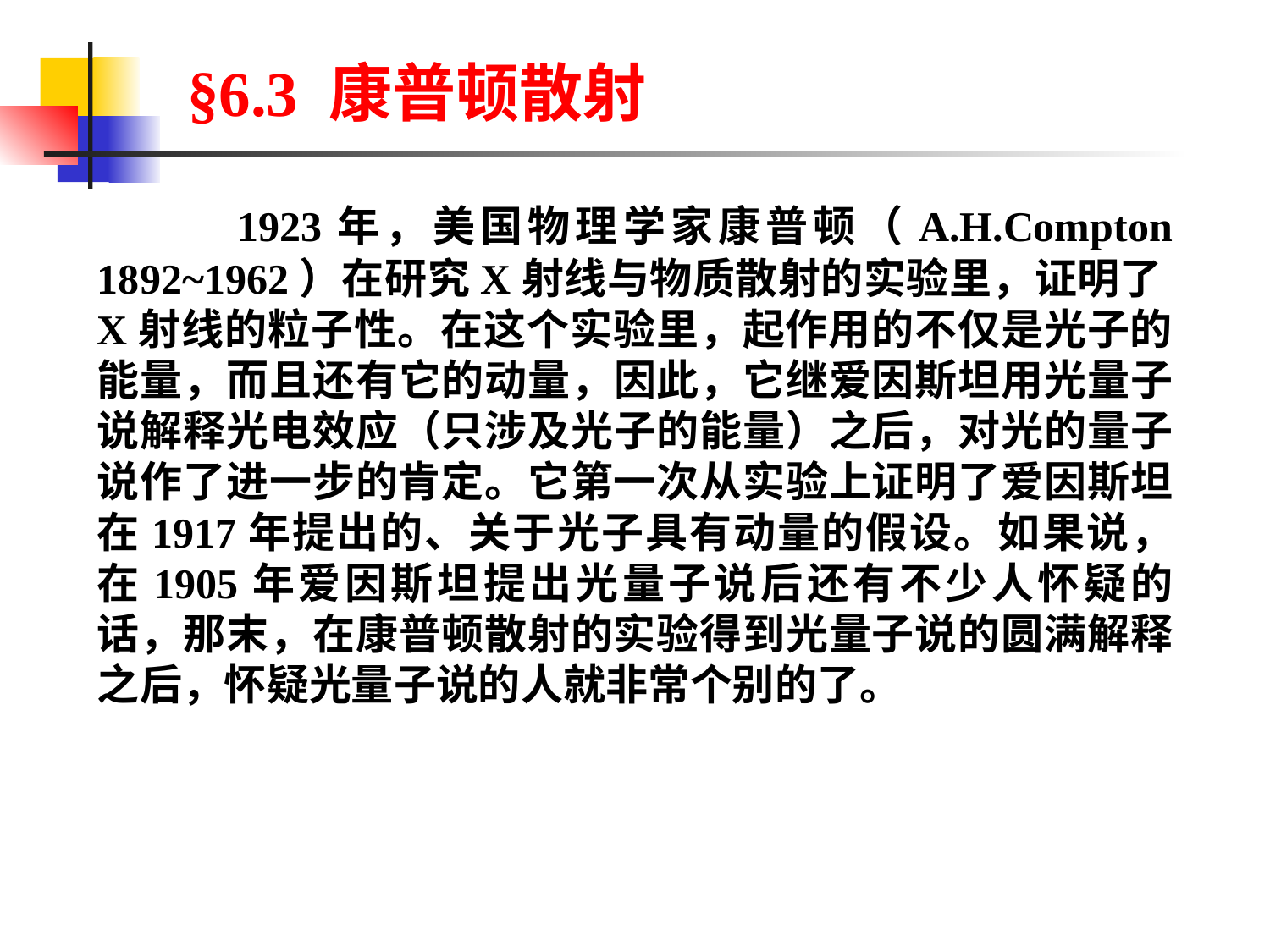

§6.3 康普顿散射
        1923年，美国物理学家康普顿（A.H.Compton 1892~1962）在研究X射线与物质散射的实验里，证明了X射线的粒子性。在这个实验里，起作用的不仅是光子的能量，而且还有它的动量，因此，它继爱因斯坦用光量子说解释光电效应（只涉及光子的能量）之后，对光的量子说作了进一步的肯定。它第一次从实验上证明了爱因斯坦在1917年提出的、关于光子具有动量的假设。如果说，在1905年爱因斯坦提出光量子说后还有不少人怀疑的话，那末，在康普顿散射的实验得到光量子说的圆满解释之后，怀疑光量子说的人就非常个别的了。